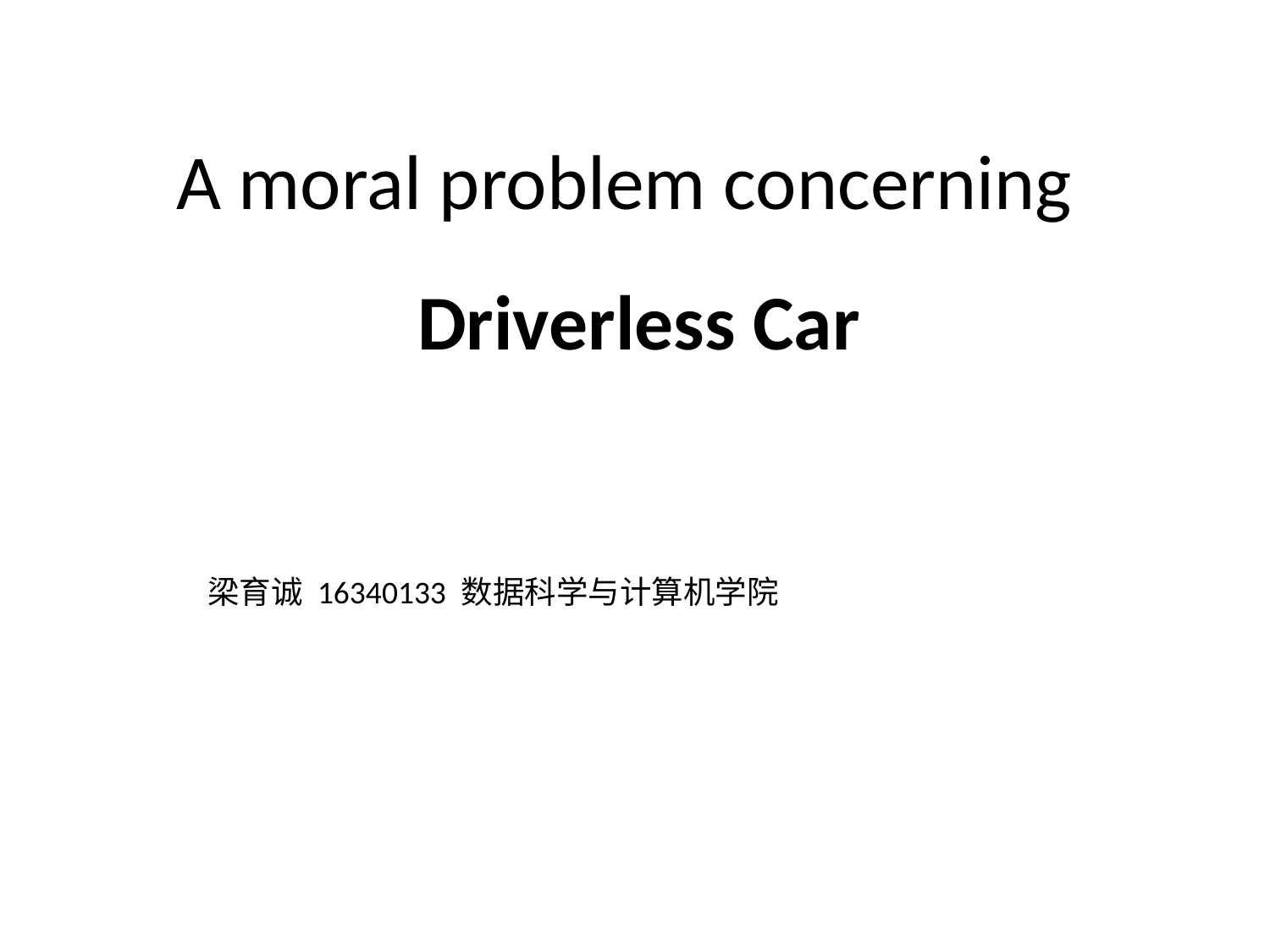

# A moral problem concerning
Driverless Car
梁育诚 16340133 数据科学与计算机学院